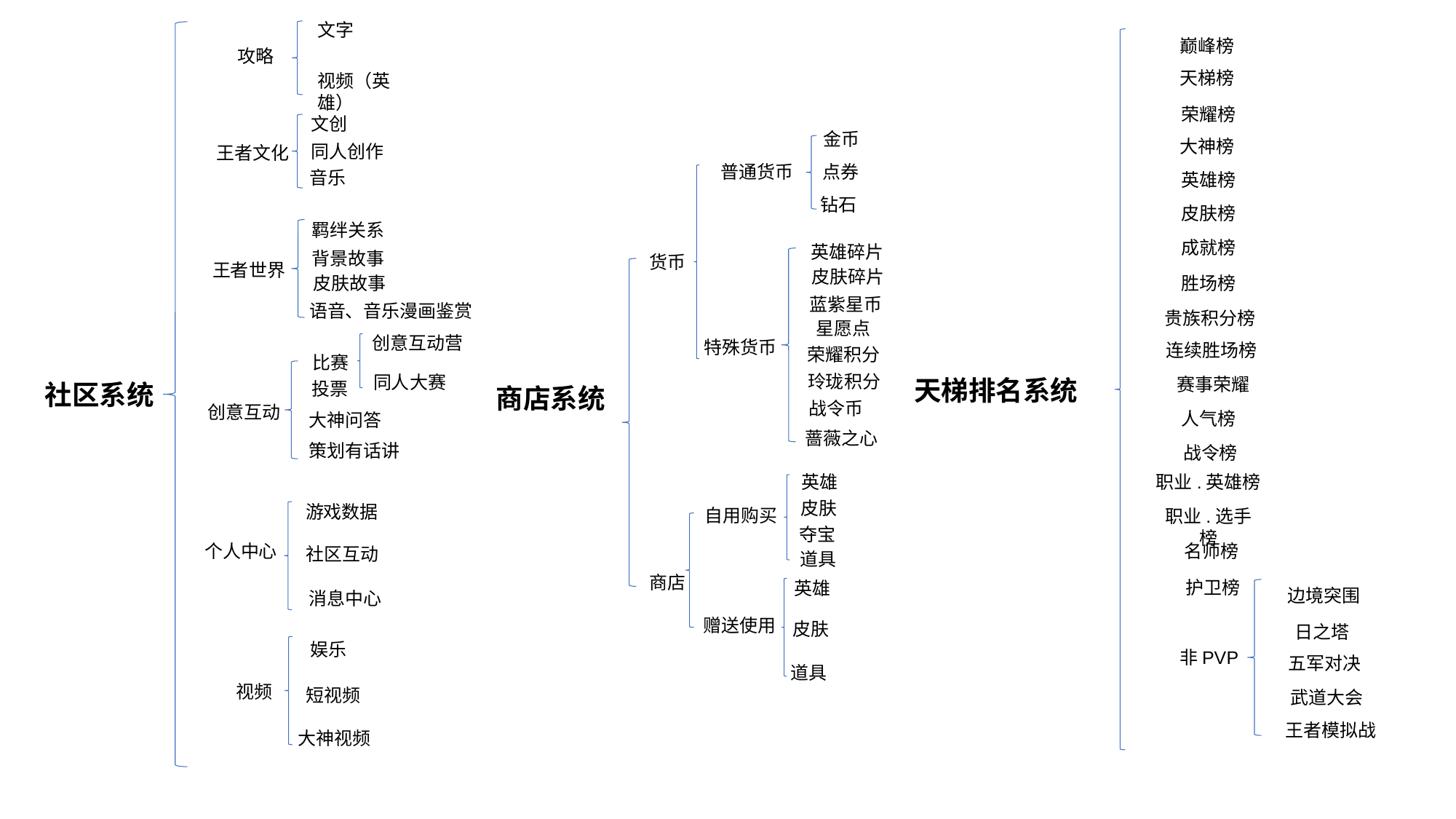

文字

巅峰榜
攻略
天梯榜
视频（英雄）
荣耀榜
文创

金币
大神榜
同人创作

王者文化
点券
普通货币
音乐
英雄榜

钻石
皮肤榜
羁绊关系

成就榜
英雄碎片
背景故事
货币

王者世界

皮肤碎片
胜场榜
皮肤故事
蓝紫星币
语音、音乐漫画鉴赏
贵族积分榜
星愿点
创意互动营
特殊货币
连续胜场榜

荣耀积分
比赛

玲珑积分
同人大赛
天梯排名系统
赛事荣耀
投票
社区系统
商店系统
战令币
创意互动
人气榜
大神问答
蔷薇之心
策划有话讲
战令榜
职业.英雄榜
英雄

皮肤
游戏数据
自用购买
职业.选手榜

夺宝
个人中心
名师榜
社区互动
道具
商店
护卫榜
英雄

边境突围

消息中心
赠送使用
皮肤
日之塔
娱乐

非PVP
五军对决
道具
视频
短视频
武道大会
王者模拟战
大神视频